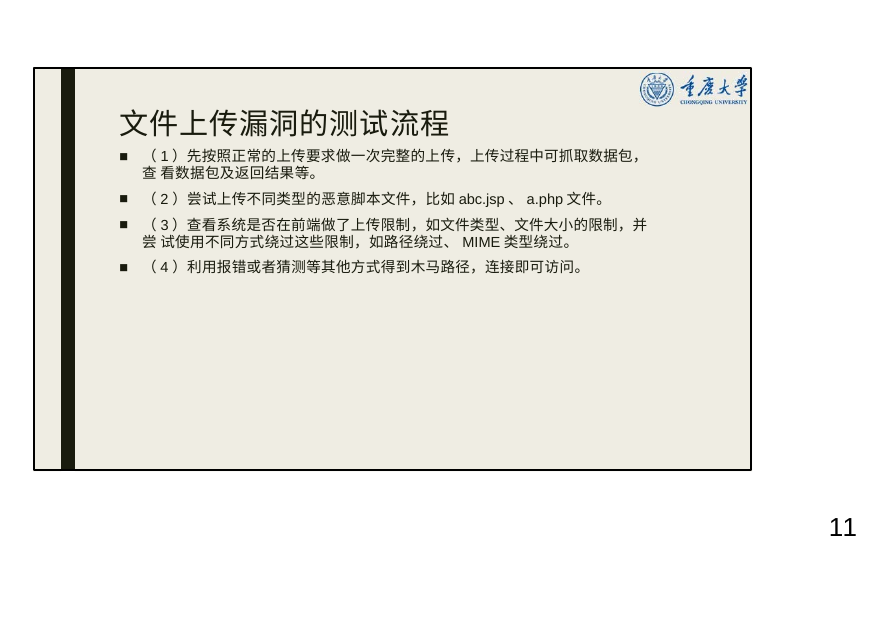

# 文件上传漏洞的测试流程
（1）先按照正常的上传要求做一次完整的上传，上传过程中可抓取数据包，查 看数据包及返回结果等。
（2）尝试上传不同类型的恶意脚本文件，比如abc.jsp、a.php文件。
（3）查看系统是否在前端做了上传限制，如文件类型、文件大小的限制，并尝 试使用不同方式绕过这些限制，如路径绕过、MIME类型绕过。
（4）利用报错或者猜测等其他方式得到木马路径，连接即可访问。
11